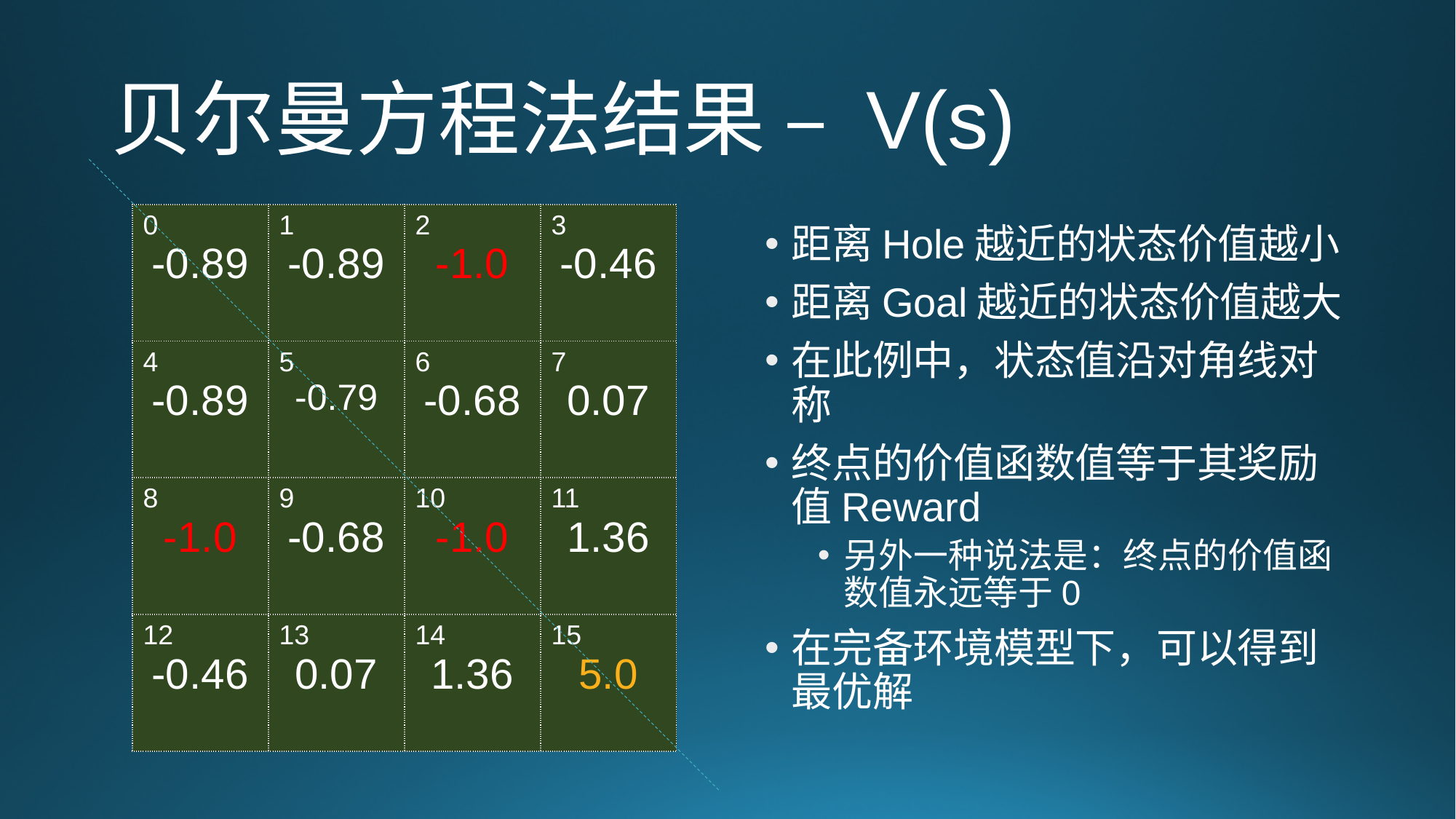

# 贝尔曼方程法结果 – V(s)
| 0 -0.89 | 1 -0.89 | 2 -1.0 | 3 -0.46 |
| --- | --- | --- | --- |
| 4 -0.89 | 5 -0.79 | 6 -0.68 | 7 0.07 |
| 8 -1.0 | 9 -0.68 | 10 -1.0 | 11 1.36 |
| 12 -0.46 | 13 0.07 | 14 1.36 | 15 5.0 |
距离Hole越近的状态价值越小
距离Goal越近的状态价值越大
在此例中，状态值沿对角线对称
终点的价值函数值等于其奖励值Reward
另外一种说法是：终点的价值函数值永远等于0
在完备环境模型下，可以得到最优解